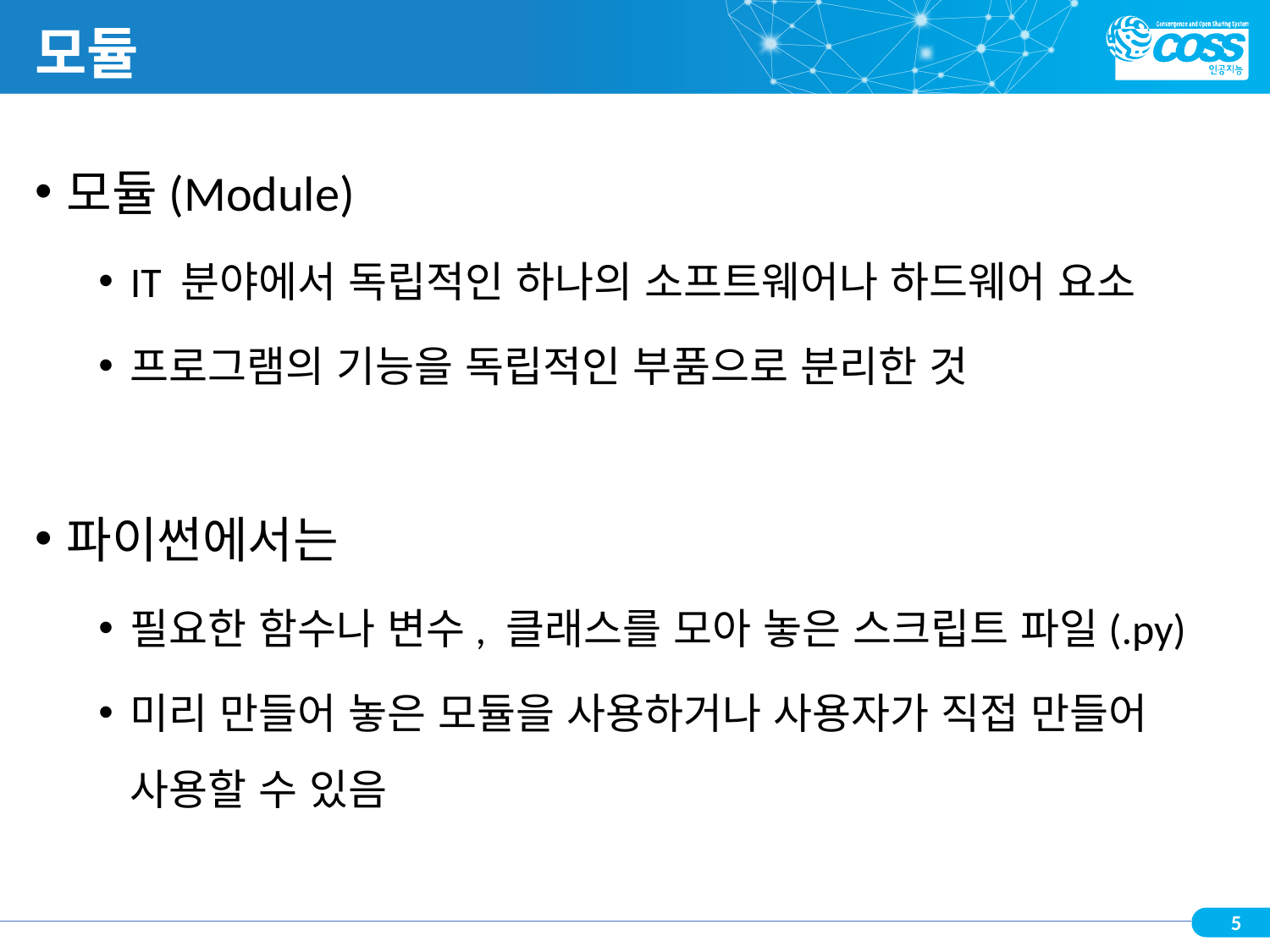

# 모듈
모듈(Module)
IT 분야에서 독립적인 하나의 소프트웨어나 하드웨어 요소
프로그램의 기능을 독립적인 부품으로 분리한 것

파이썬에서는
필요한 함수나 변수, 클래스를 모아 놓은 스크립트 파일(.py)
미리 만들어 놓은 모듈을 사용하거나 사용자가 직접 만들어 사용할 수 있음

5